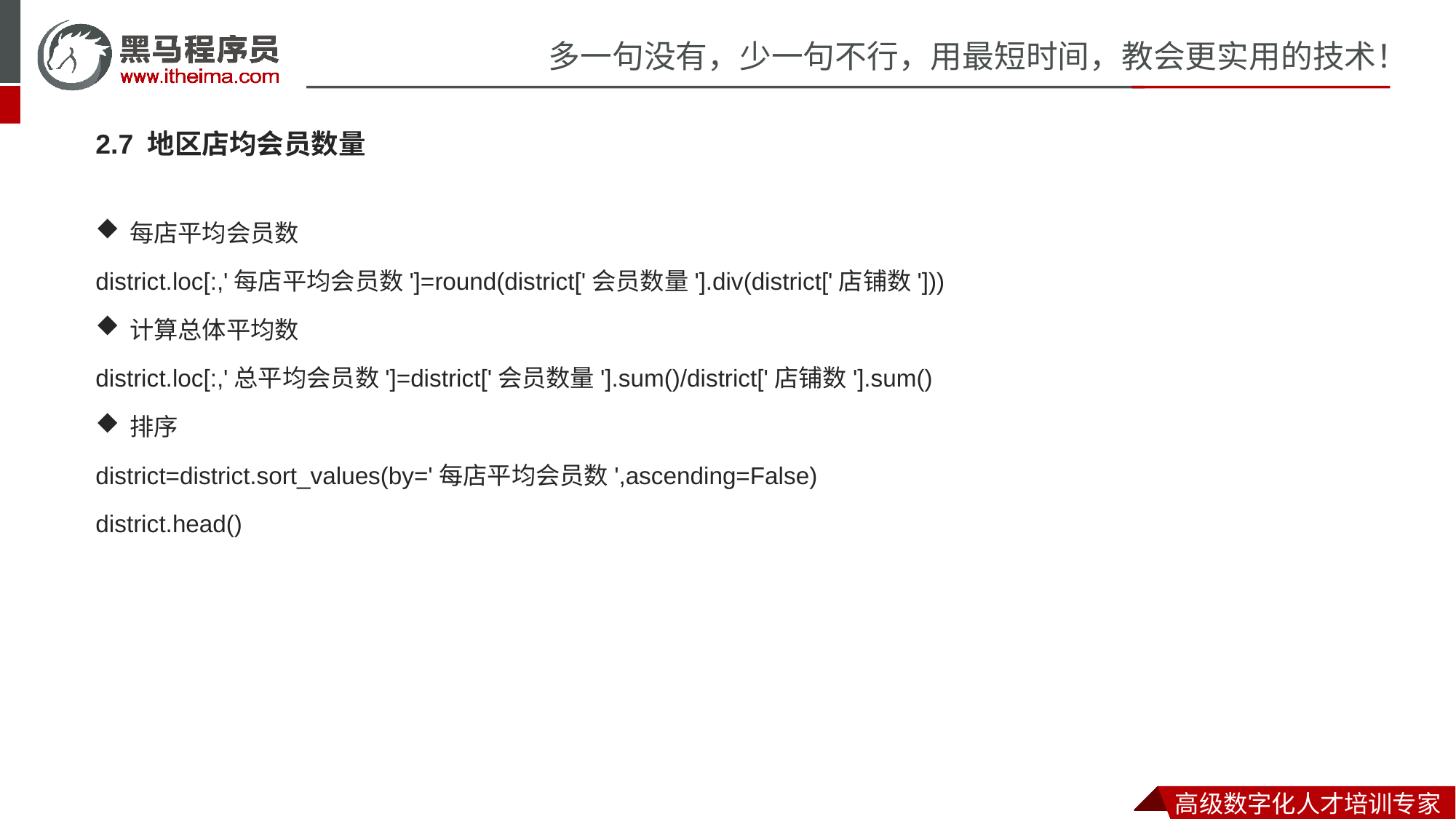

2.7 地区店均会员数量
每店平均会员数
district.loc[:,'每店平均会员数']=round(district['会员数量'].div(district['店铺数']))
计算总体平均数
district.loc[:,'总平均会员数']=district['会员数量'].sum()/district['店铺数'].sum()
排序
district=district.sort_values(by='每店平均会员数',ascending=False)
district.head()